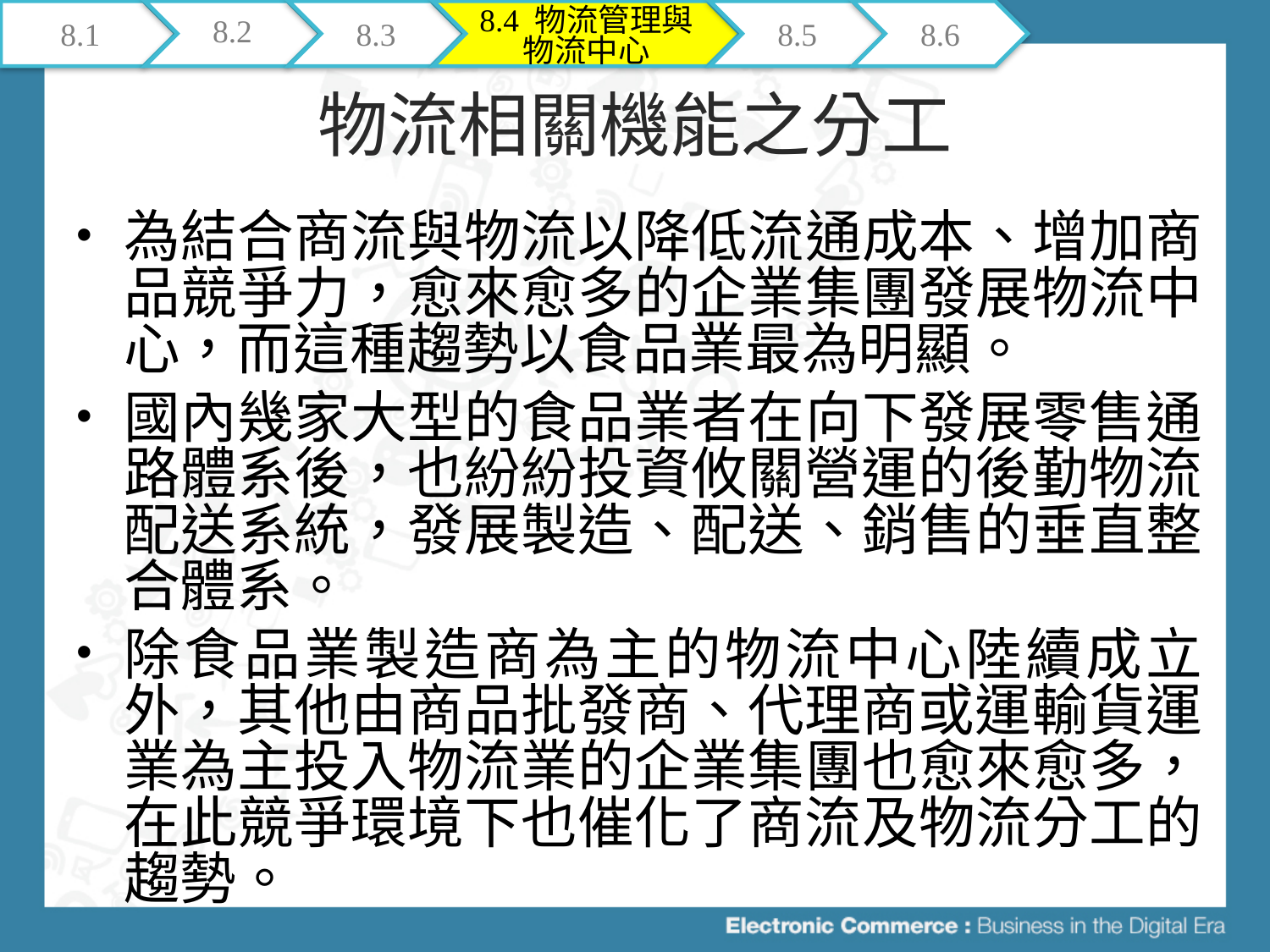

8.1
8.2
8.3
8.4 物流管理與物流中心
8.5
8.6
# 物流相關機能之分工
為結合商流與物流以降低流通成本、增加商品競爭力，愈來愈多的企業集團發展物流中心，而這種趨勢以食品業最為明顯。
國內幾家大型的食品業者在向下發展零售通路體系後，也紛紛投資攸關營運的後勤物流配送系統，發展製造、配送、銷售的垂直整合體系。
除食品業製造商為主的物流中心陸續成立外，其他由商品批發商、代理商或運輸貨運業為主投入物流業的企業集團也愈來愈多，在此競爭環境下也催化了商流及物流分工的趨勢。